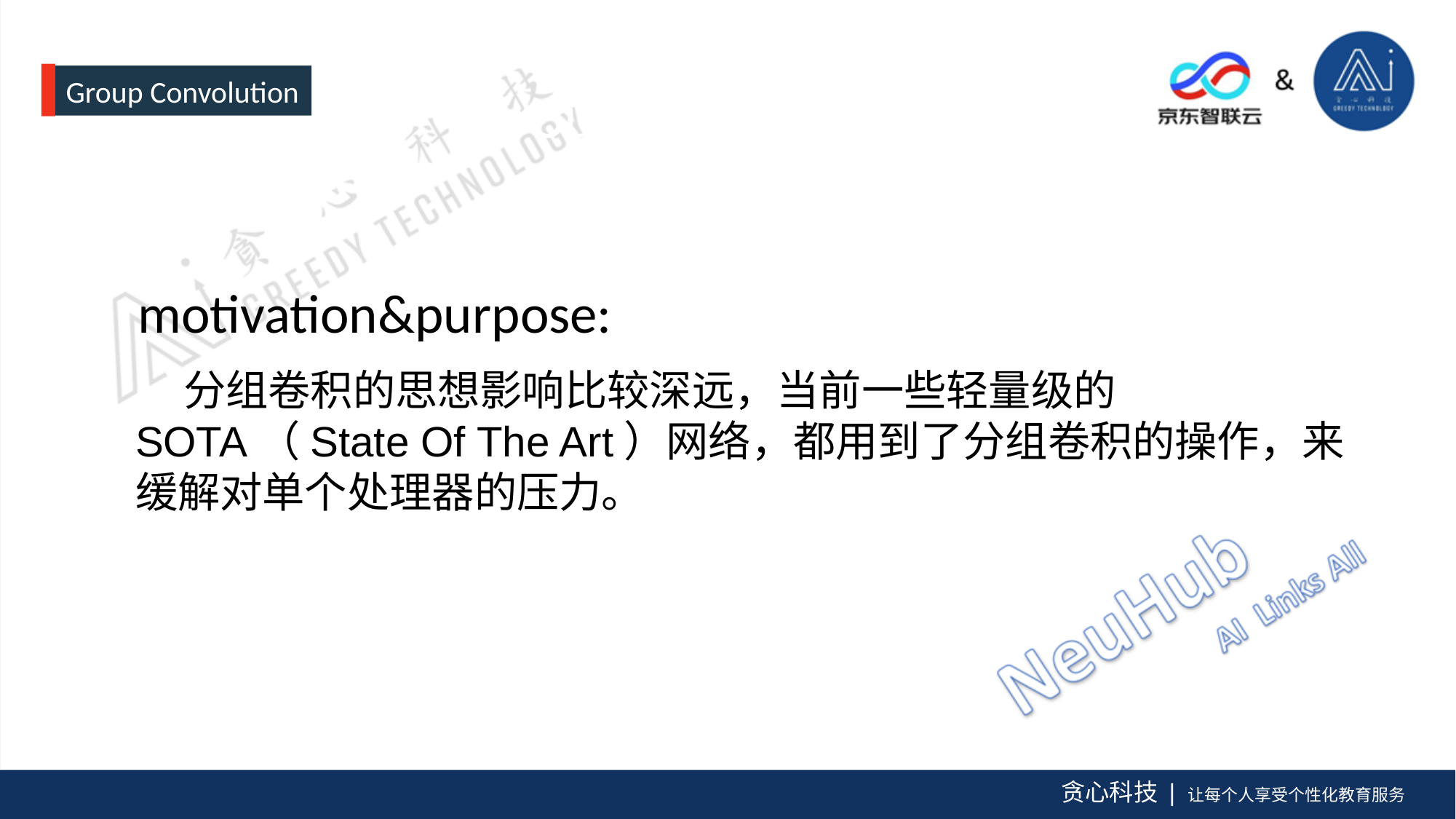

Group Convolution
Group convolution
motivation&purpose:
    分组卷积的思想影响比较深远，当前一些轻量级的SOTA（State Of The Art）网络，都用到了分组卷积的操作，来缓解对单个处理器的压力。